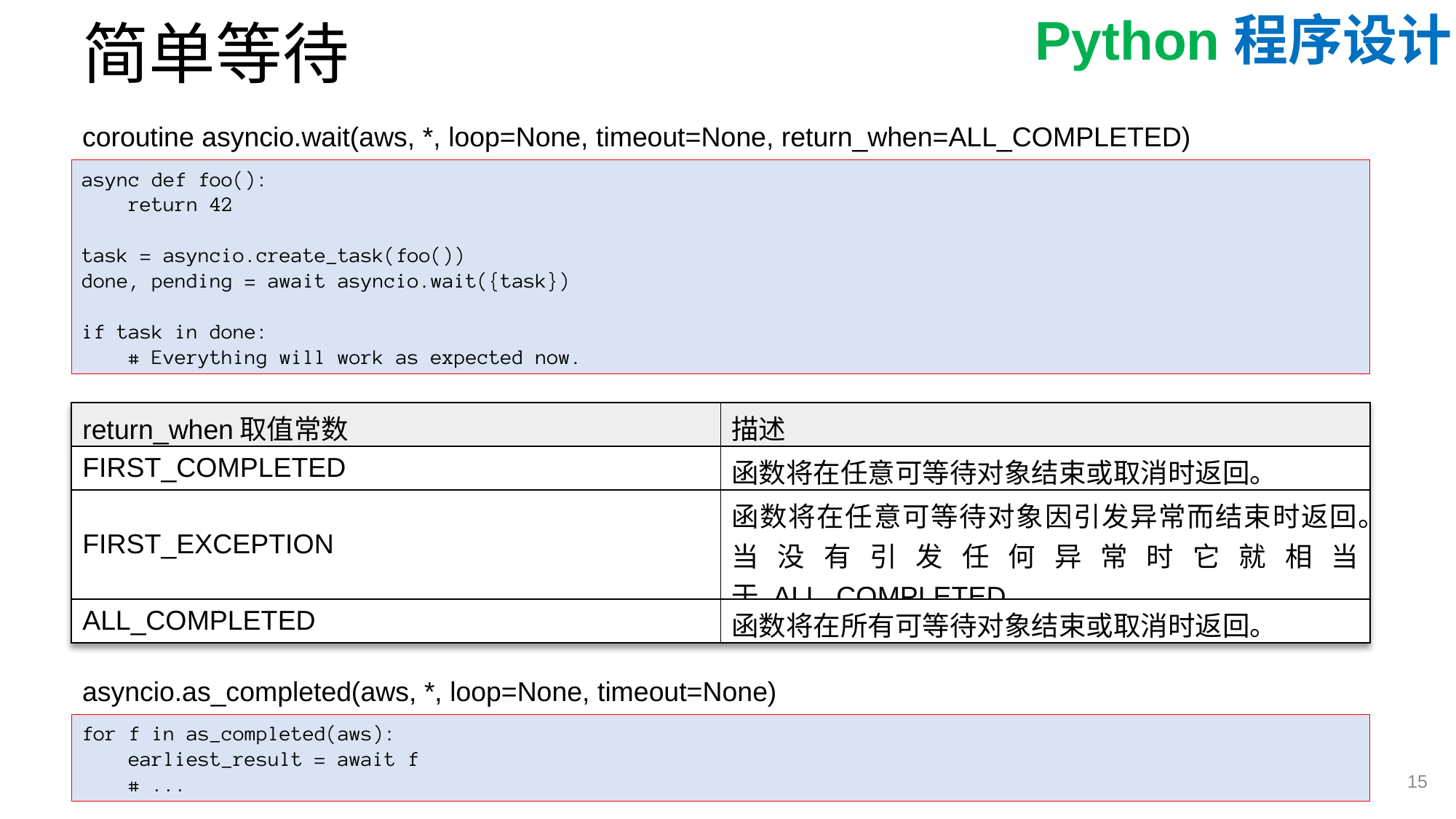

# 简单等待
coroutine asyncio.wait(aws, *, loop=None, timeout=None, return_when=ALL_COMPLETED)
async def foo():
    return 42

task = asyncio.create_task(foo())
done, pending = await asyncio.wait({task})

if task in done:
    # Everything will work as expected now.
| return\_when取值常数 | 描述 |
| --- | --- |
| FIRST\_COMPLETED | 函数将在任意可等待对象结束或取消时返回。 |
| FIRST\_EXCEPTION | 函数将在任意可等待对象因引发异常而结束时返回。当没有引发任何异常时它就相当于 ALL\_COMPLETED。 |
| ALL\_COMPLETED | 函数将在所有可等待对象结束或取消时返回。 |
asyncio.as_completed(aws, *, loop=None, timeout=None)
for f in as_completed(aws):
    earliest_result = await f
    # ...
15